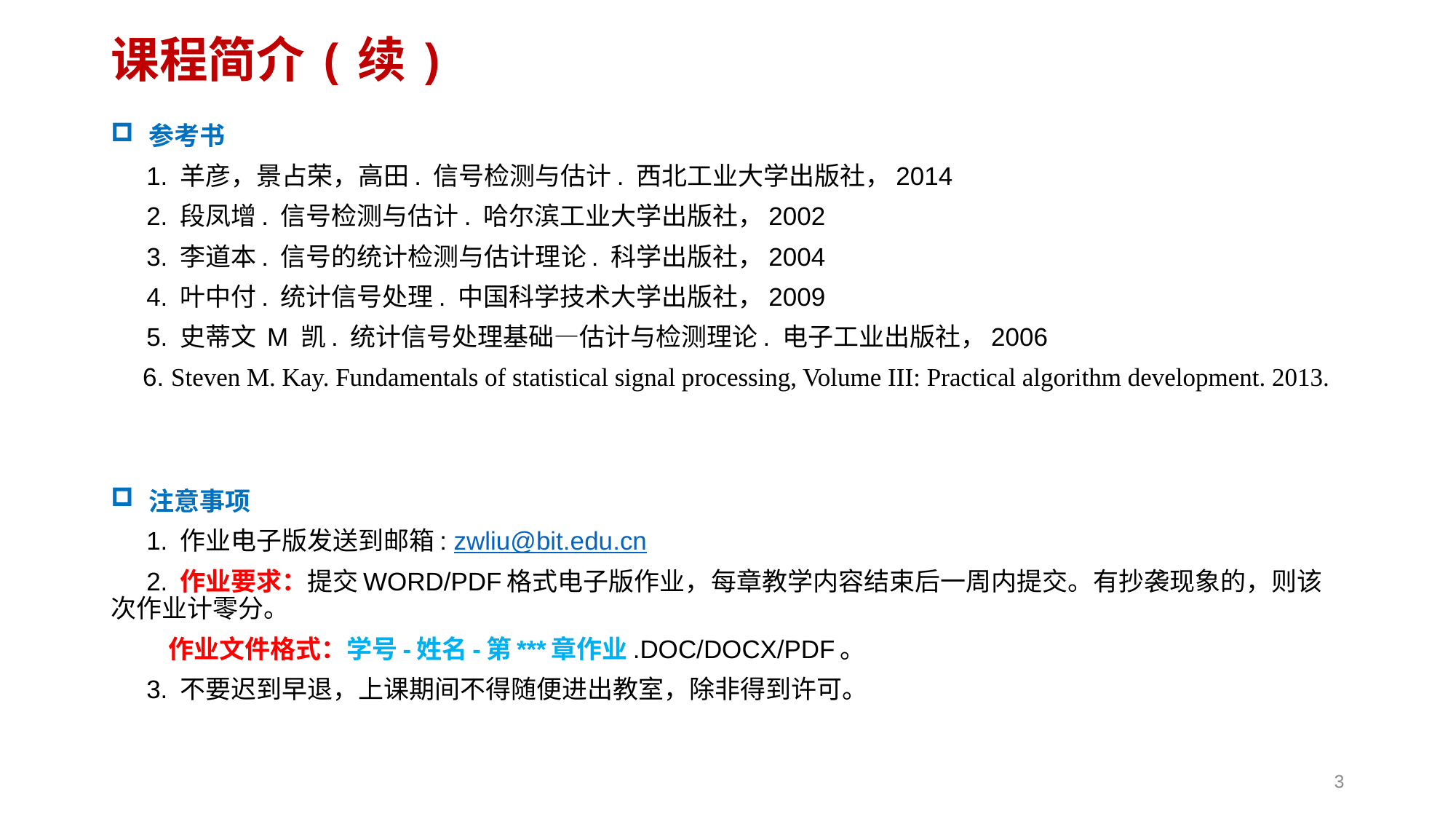

# 课程简介(续)
 参考书
     1. 羊彦，景占荣，高田. 信号检测与估计. 西北工业大学出版社，2014
     2. 段凤增. 信号检测与估计. 哈尔滨工业大学出版社，2002
     3. 李道本. 信号的统计检测与估计理论. 科学出版社，2004
     4. 叶中付. 统计信号处理. 中国科学技术大学出版社，2009
     5. 史蒂文 M 凯. 统计信号处理基础—估计与检测理论. 电子工业出版社，2006
     6. Steven M. Kay. Fundamentals of statistical signal processing, Volume III: Practical algorithm development. 2013.

 注意事项
     1. 作业电子版发送到邮箱: zwliu@bit.edu.cn
     2. 作业要求：提交WORD/PDF格式电子版作业，每章教学内容结束后一周内提交。有抄袭现象的，则该次作业计零分。
         作业文件格式：学号-姓名-第***章作业.DOC/DOCX/PDF。
     3. 不要迟到早退，上课期间不得随便进出教室，除非得到许可。

3